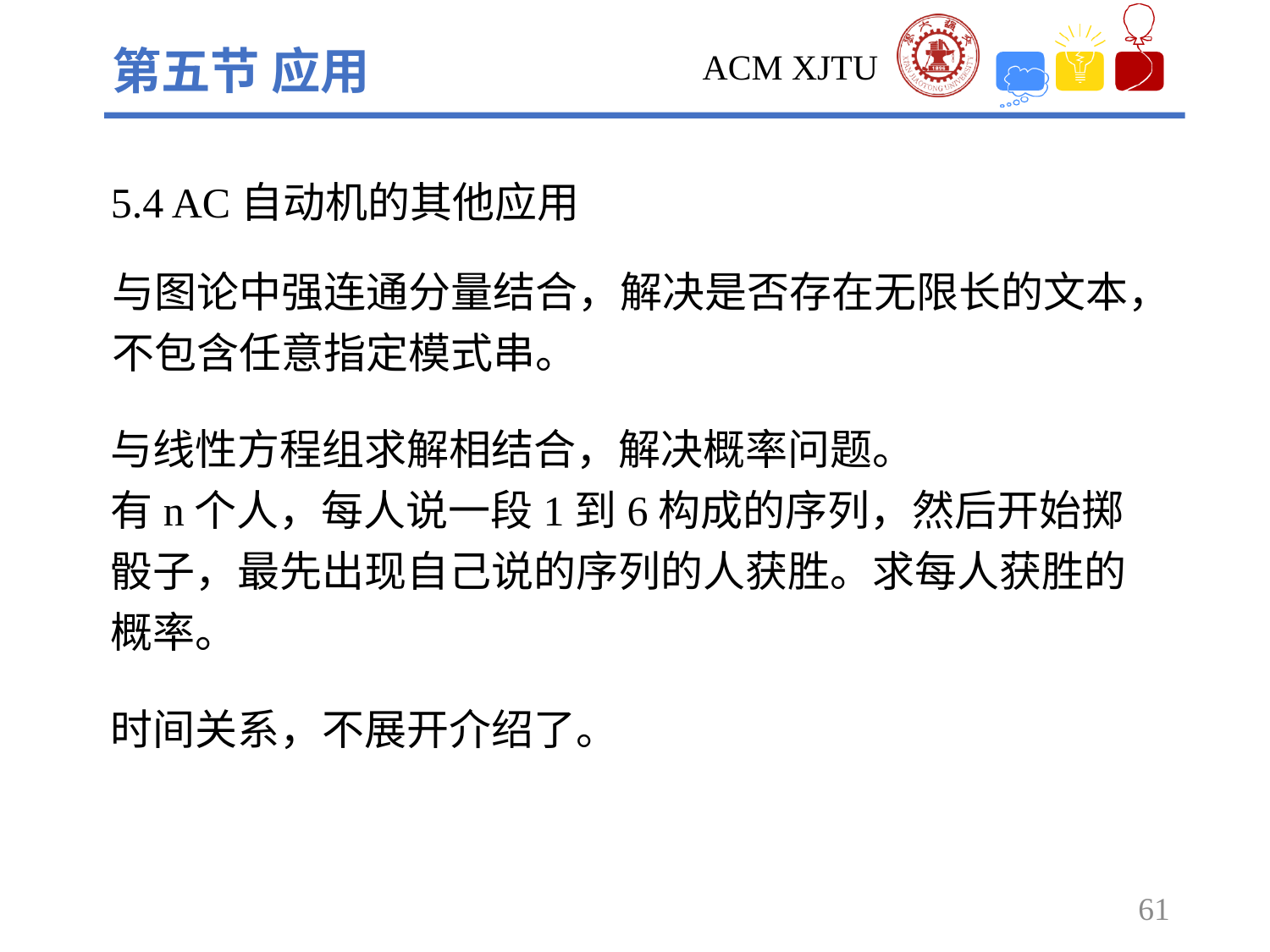

第五节 应用
5.4 AC自动机的其他应用
与图论中强连通分量结合，解决是否存在无限长的文本，不包含任意指定模式串。
与线性方程组求解相结合，解决概率问题。
有n个人，每人说一段1到6构成的序列，然后开始掷骰子，最先出现自己说的序列的人获胜。求每人获胜的概率。
时间关系，不展开介绍了。
61